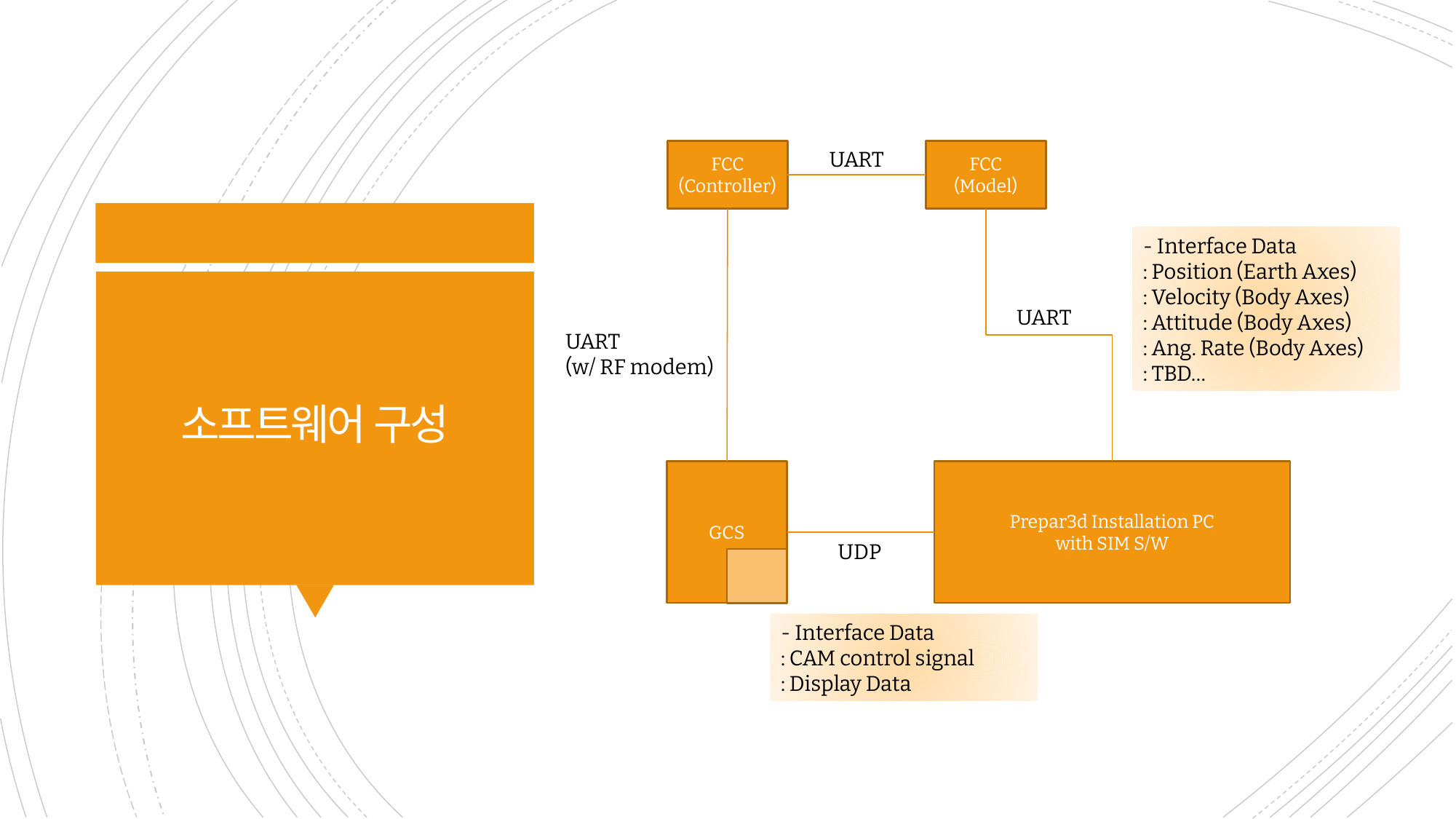

FCC
(Controller)
UART
FCC
(Model)
- Interface Data
: Position (Earth Axes)
: Velocity (Body Axes)
: Attitude (Body Axes)
: Ang. Rate (Body Axes)
: TBD…
# 소프트웨어 구성
UART
UART
(w/ RF modem)
GCS
Prepar3d Installation PC
with SIM S/W
UDP

- Interface Data
: CAM control signal
: Display Data